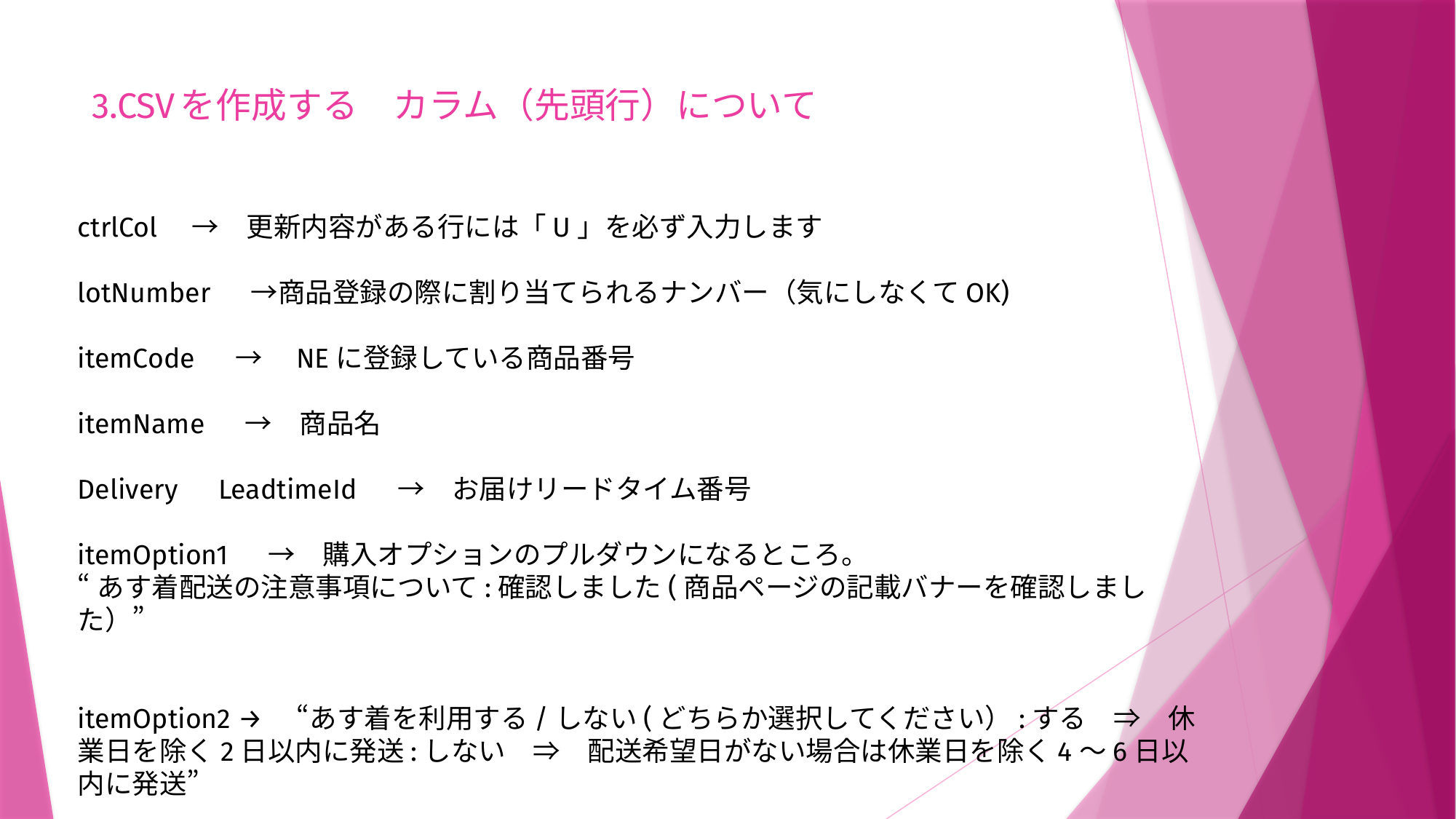

# 3.CSVを作成する　カラム（先頭行）について

ctrlCol　→　更新内容がある行には「U」を必ず入力します

lotNumber　 →商品登録の際に割り当てられるナンバー（気にしなくてOK)

itemCode　 →　NEに登録している商品番号

itemName　 →　商品名

Delivery　LeadtimeId　 →　お届けリードタイム番号

itemOption1　 →　購入オプションのプルダウンになるところ。
“あす着配送の注意事項について:確認しました(商品ページの記載バナーを確認しました）”

itemOption2 →　“あす着を利用する/しない(どちらか選択してください）:する　⇒　休業日を除く2日以内に発送:しない　⇒　配送希望日がない場合は休業日を除く4～6日以内に発送”